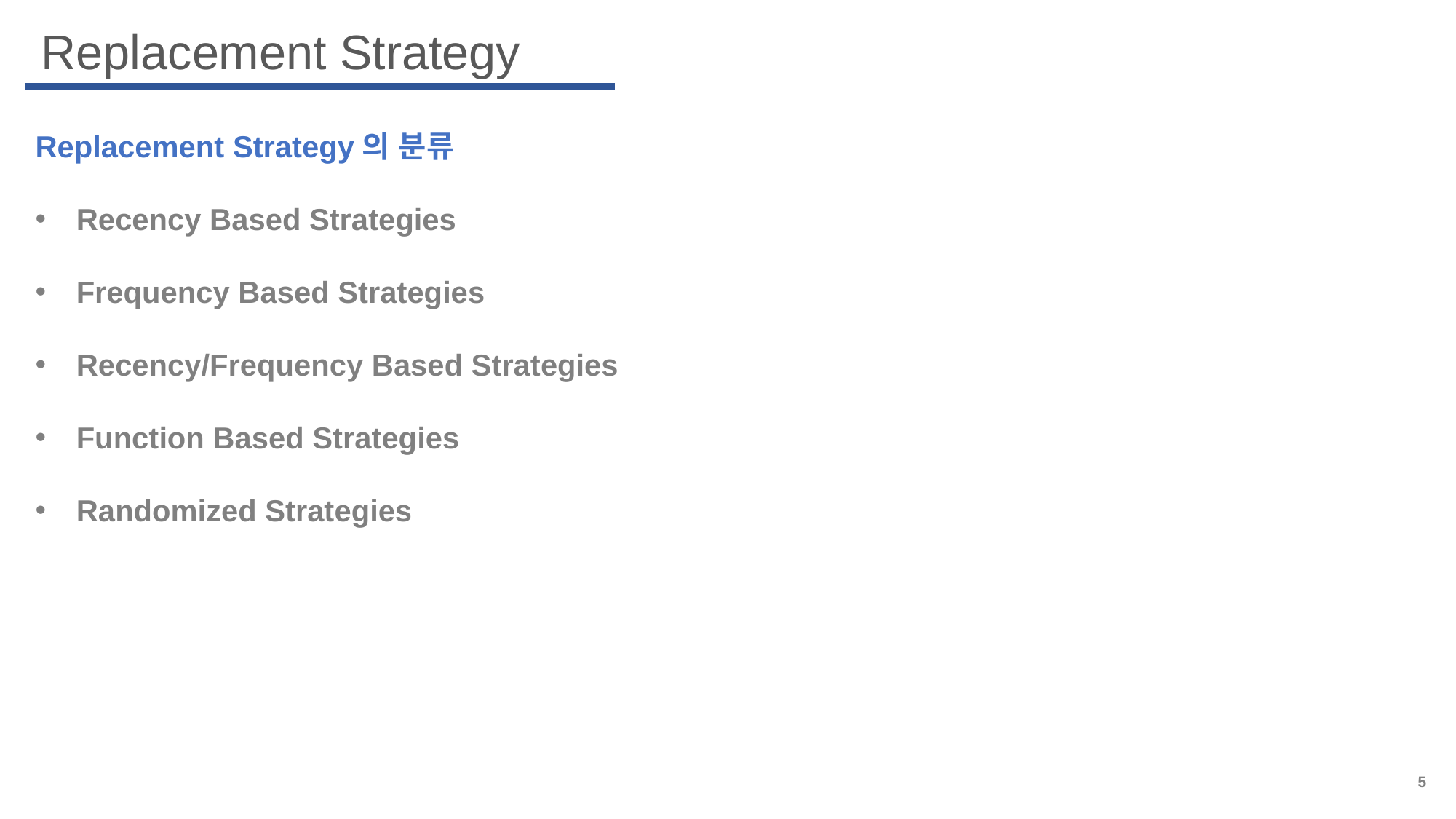

Replacement Strategy
Replacement Strategy의 분류
Recency Based Strategies
Frequency Based Strategies
Recency/Frequency Based Strategies
Function Based Strategies
Randomized Strategies
5